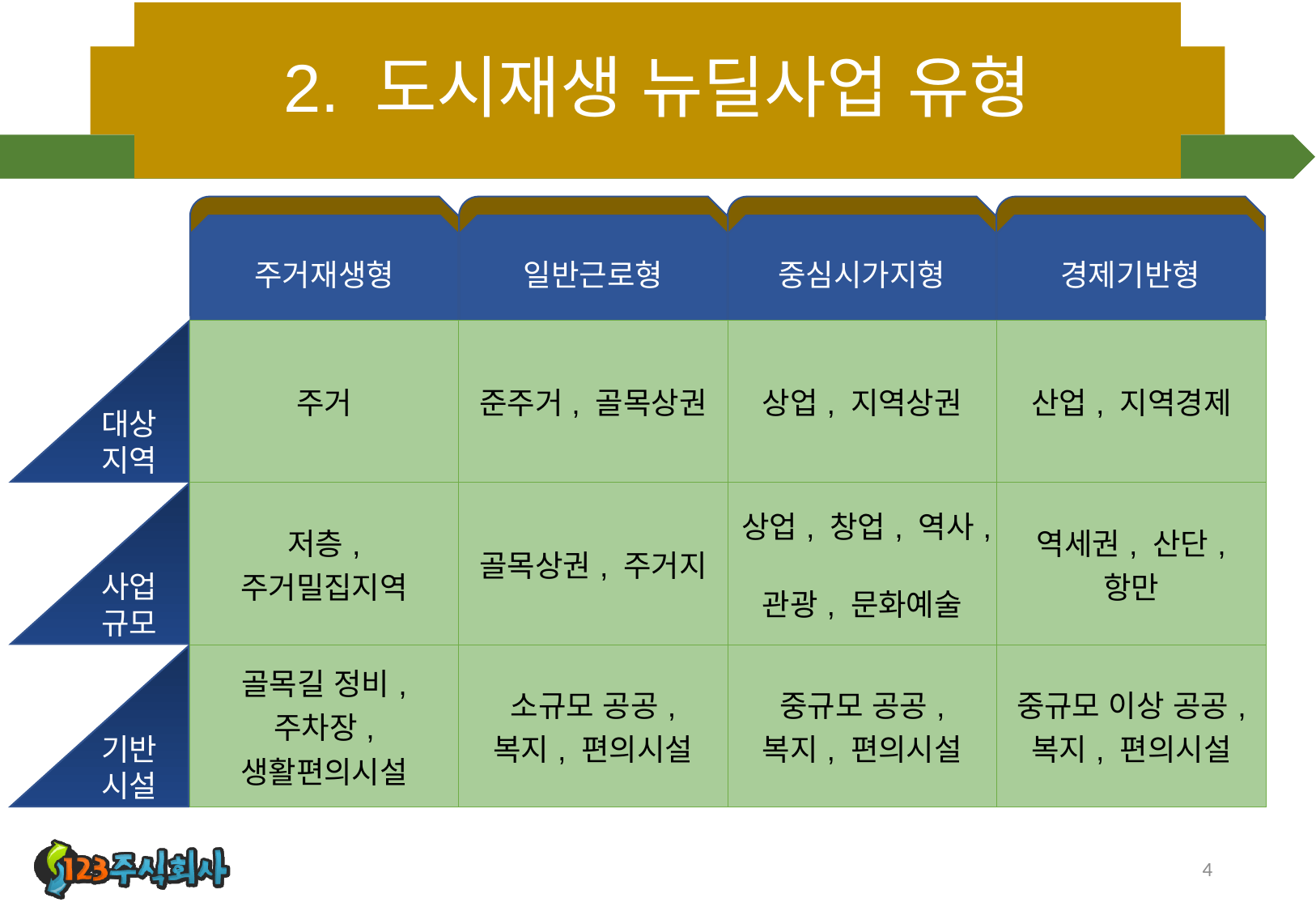

# 2. 도시재생 뉴딜사업 유형

주거재생형
일반근로형
중심시가지형
경제기반형
| 주거 | 준주거, 골목상권 | 상업, 지역상권 | 산업, 지역경제 |
| --- | --- | --- | --- |
| 저층, 주거밀집지역 | 골목상권, 주거지 | 상업, 창업, 역사, 관광, 문화예술 | 역세권, 산단, 항만 |
| 골목길 정비, 주차장, 생활편의시설 | 소규모 공공, 복지, 편의시설 | 중규모 공공, 복지, 편의시설 | 중규모 이상 공공, 복지, 편의시설 |
대상지역
사업규모
기반시설
4